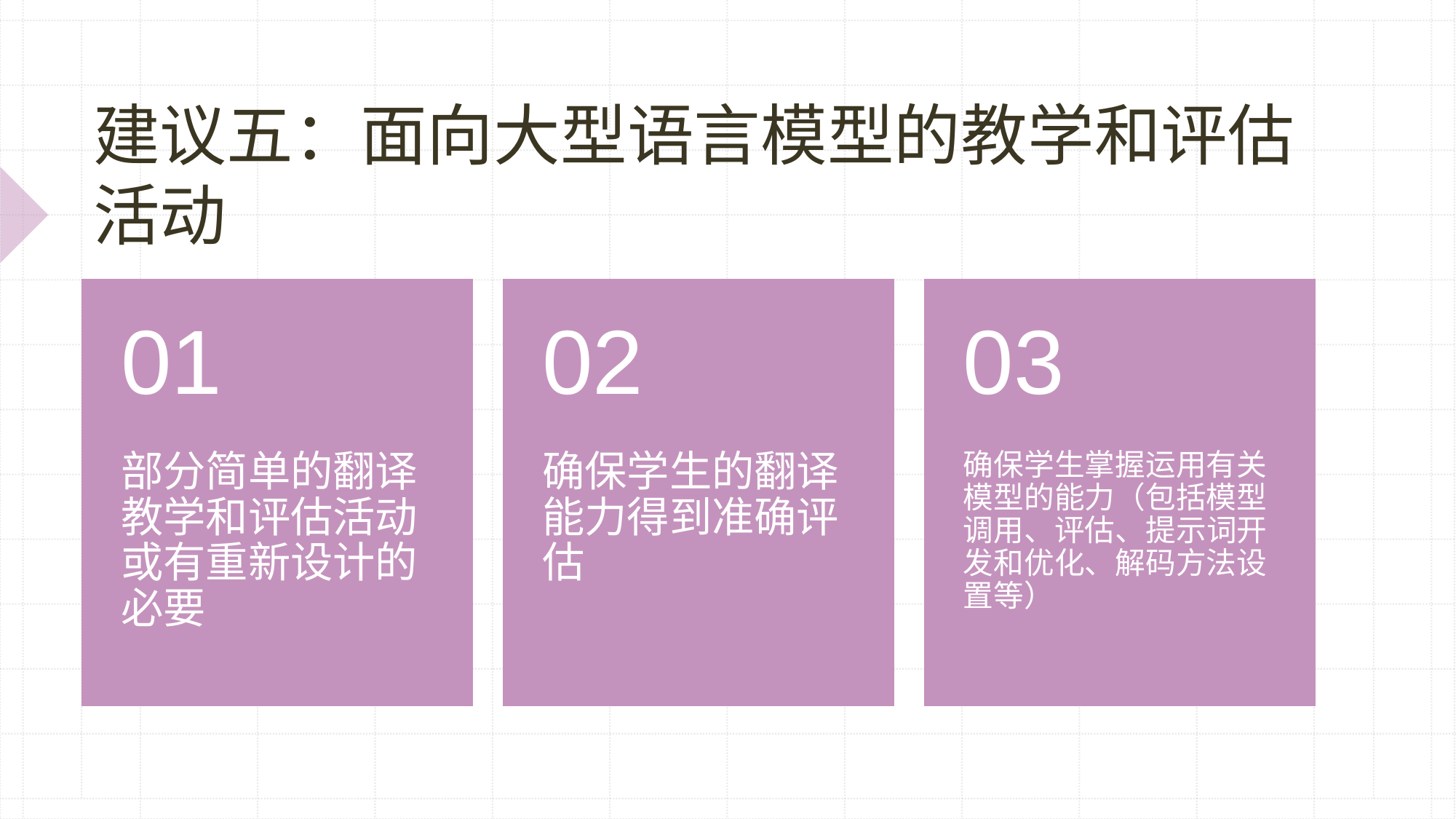

# 建议五：面向大型语言模型的教学和评估活动
部分简单的翻译教学和评估活动或有重新设计的必要
01
确保学生的翻译能力得到准确评估
02
确保学生掌握运用有关模型的能力（包括模型调用、评估、提示词开发和优化、解码方法设置等）
03